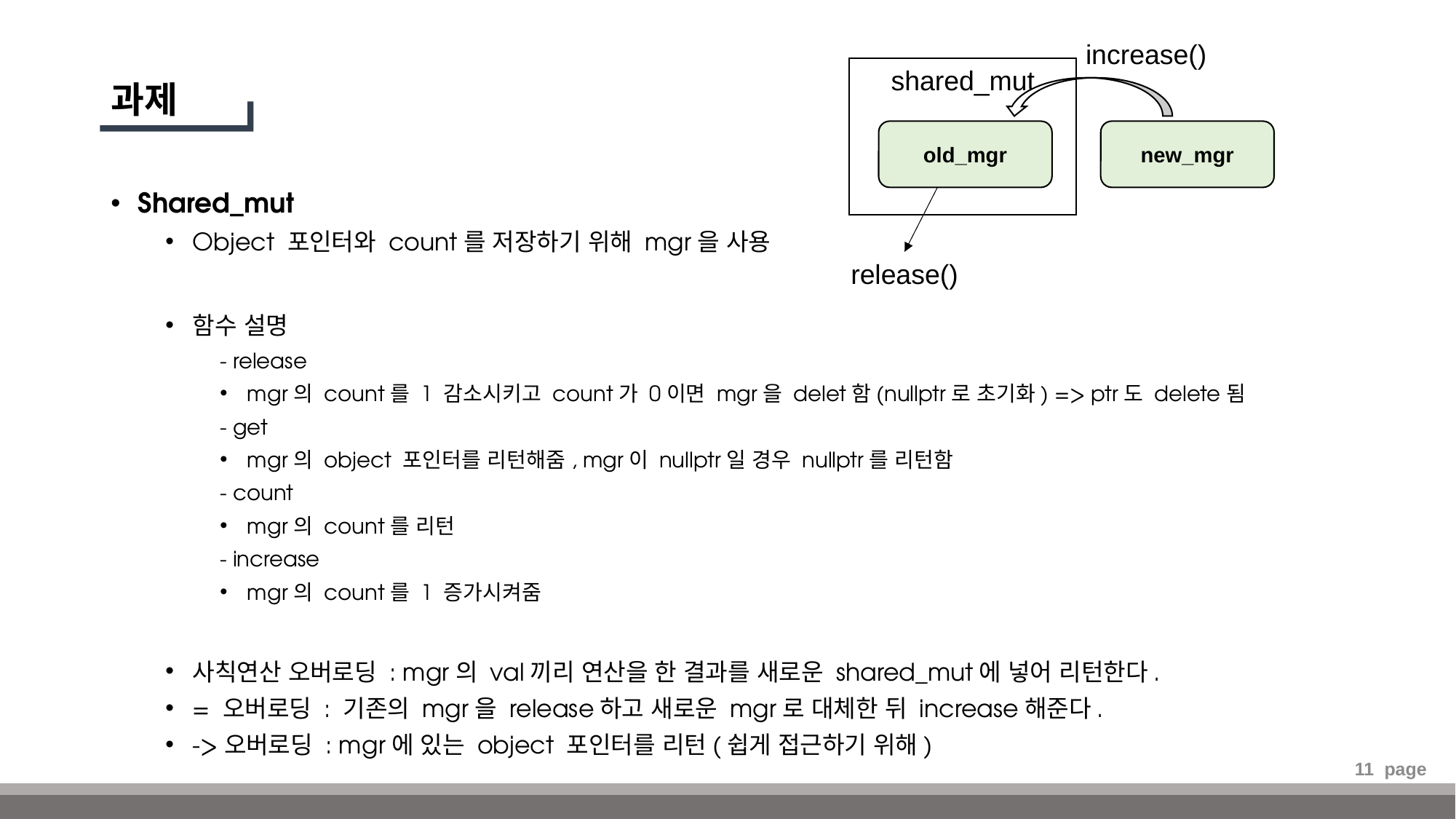

increase()
# 과제
shared_mut

old_mgr
new_mgr
Shared_mut
Object 포인터와 count를 저장하기 위해 mgr을 사용

함수 설명
- release
mgr의 count를 1 감소시키고 count가 0이면 mgr을 delet함(nullptr로 초기화) => ptr도 delete됨
- get
mgr의 object 포인터를 리턴해줌, mgr이 nullptr일 경우 nullptr를 리턴함
- count
mgr의 count를 리턴
- increase
mgr의 count를 1 증가시켜줌

사칙연산 오버로딩 : mgr의 val끼리 연산을 한 결과를 새로운 shared_mut에 넣어 리턴한다.
= 오버로딩 : 기존의 mgr을 release하고 새로운 mgr로 대체한 뒤 increase해준다.
->오버로딩 : mgr에 있는 object 포인터를 리턴(쉽게 접근하기 위해)

release()
11